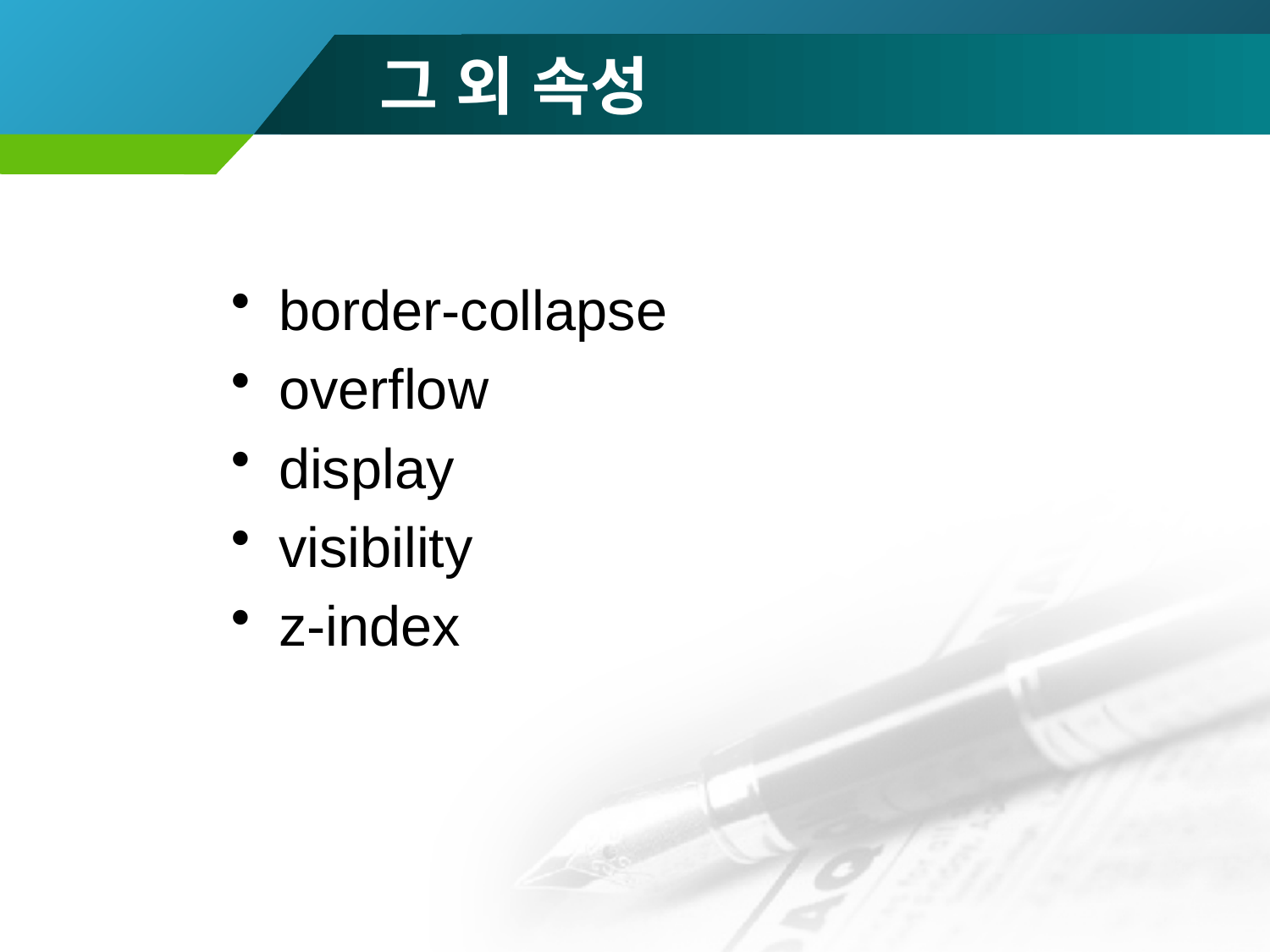

# 그 외 속성
border-collapse
overflow
display
visibility
z-index